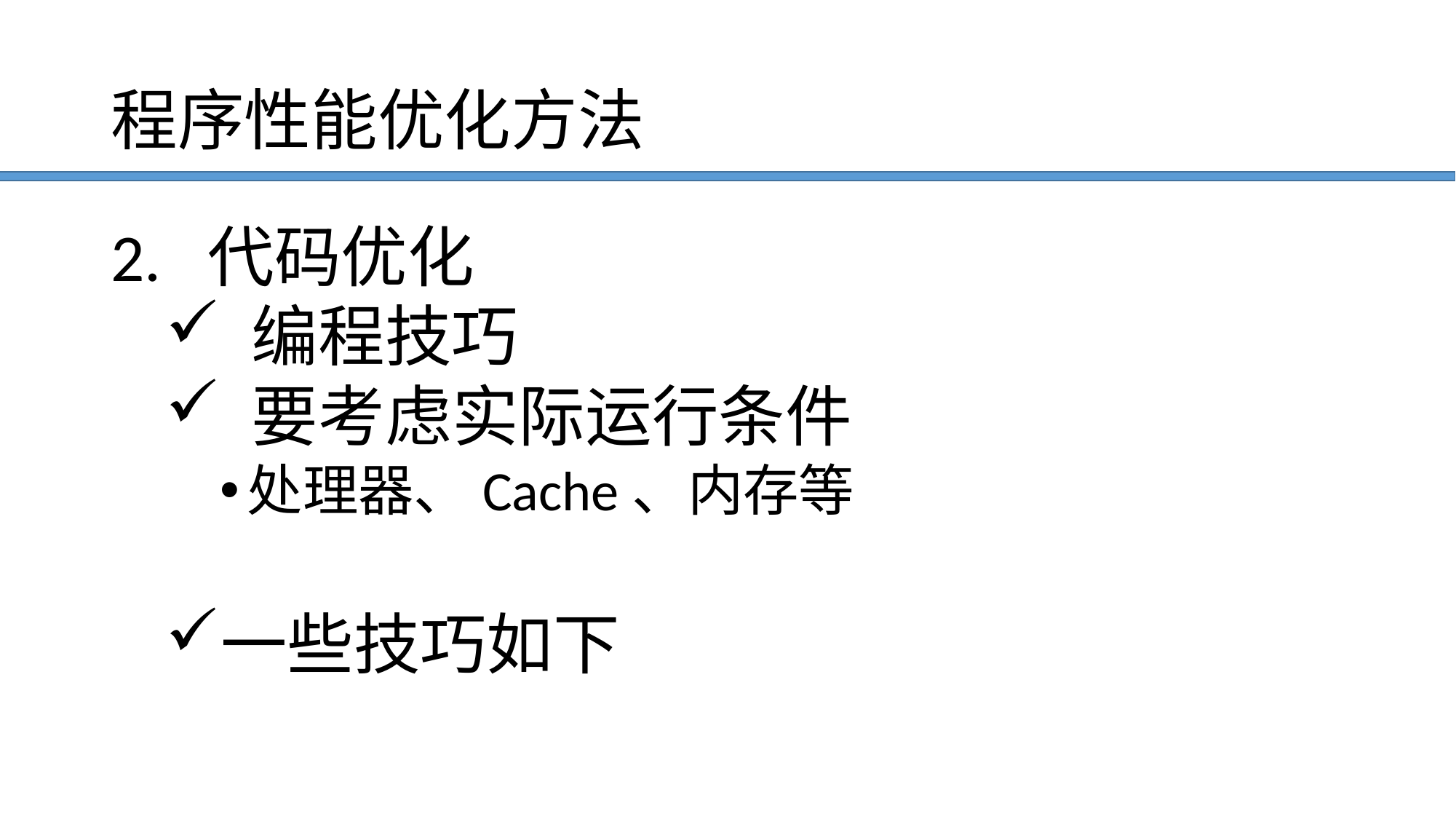

# 程序性能优化方法

2.  代码优化
 编程技巧
 要考虑实际运行条件
处理器、Cache、内存等

一些技巧如下